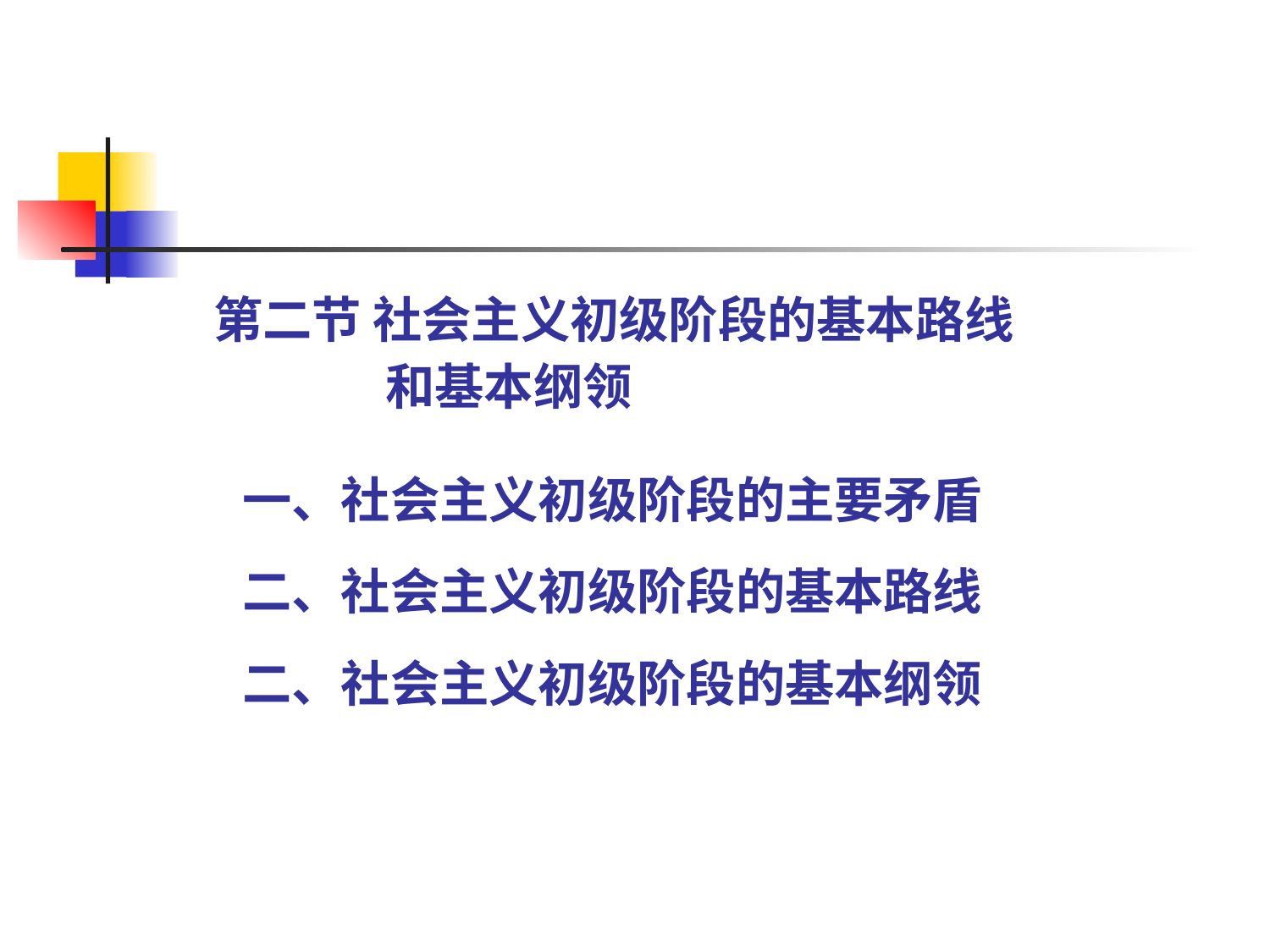

第二节 社会主义初级阶段的基本路线   和基本纲领
一、社会主义初级阶段的主要矛盾
二、社会主义初级阶段的基本路线
二、社会主义初级阶段的基本纲领